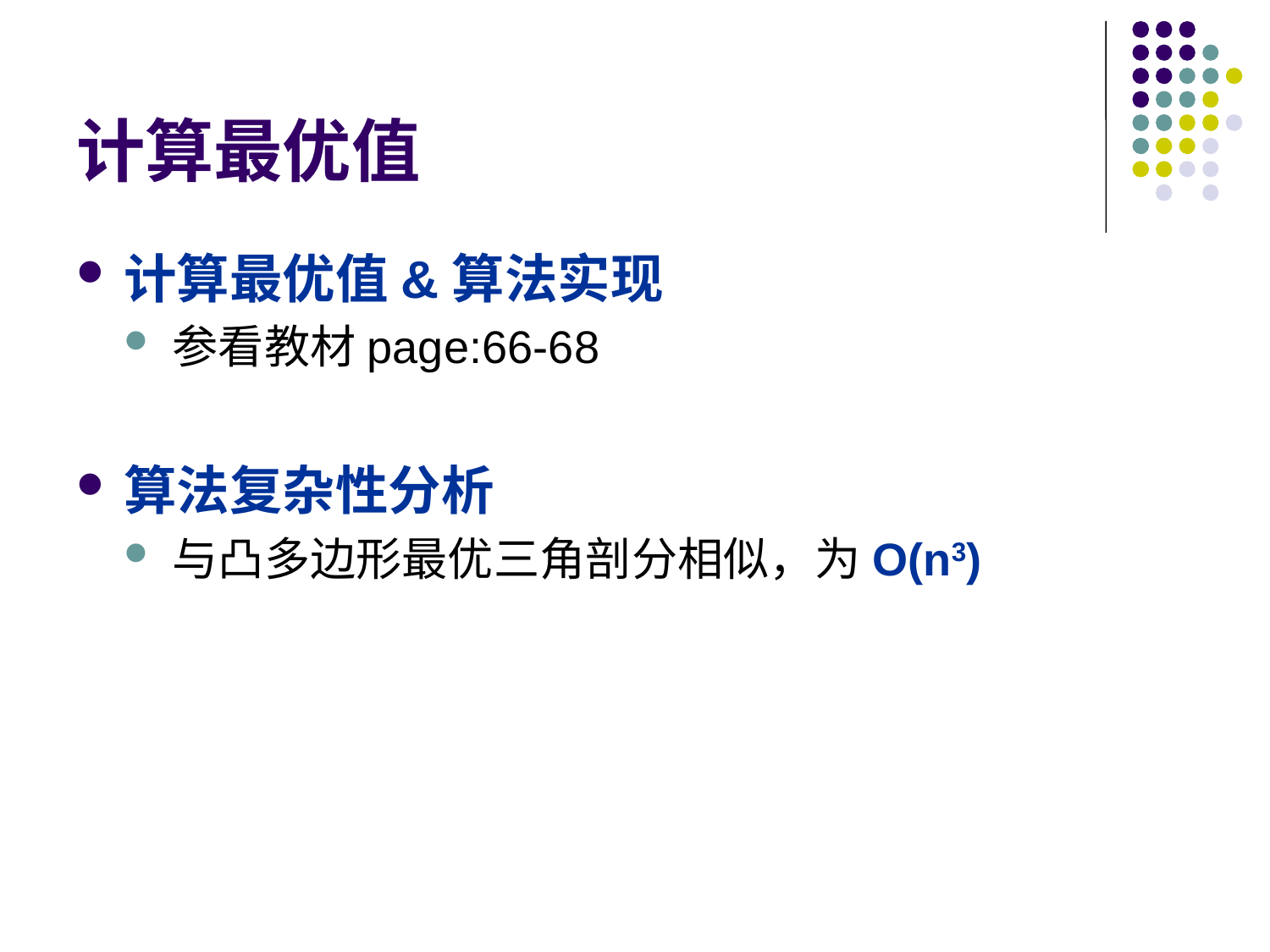

# 计算最优值
计算最优值&算法实现
参看教材page:66-68

算法复杂性分析
与凸多边形最优三角剖分相似，为O(n3)